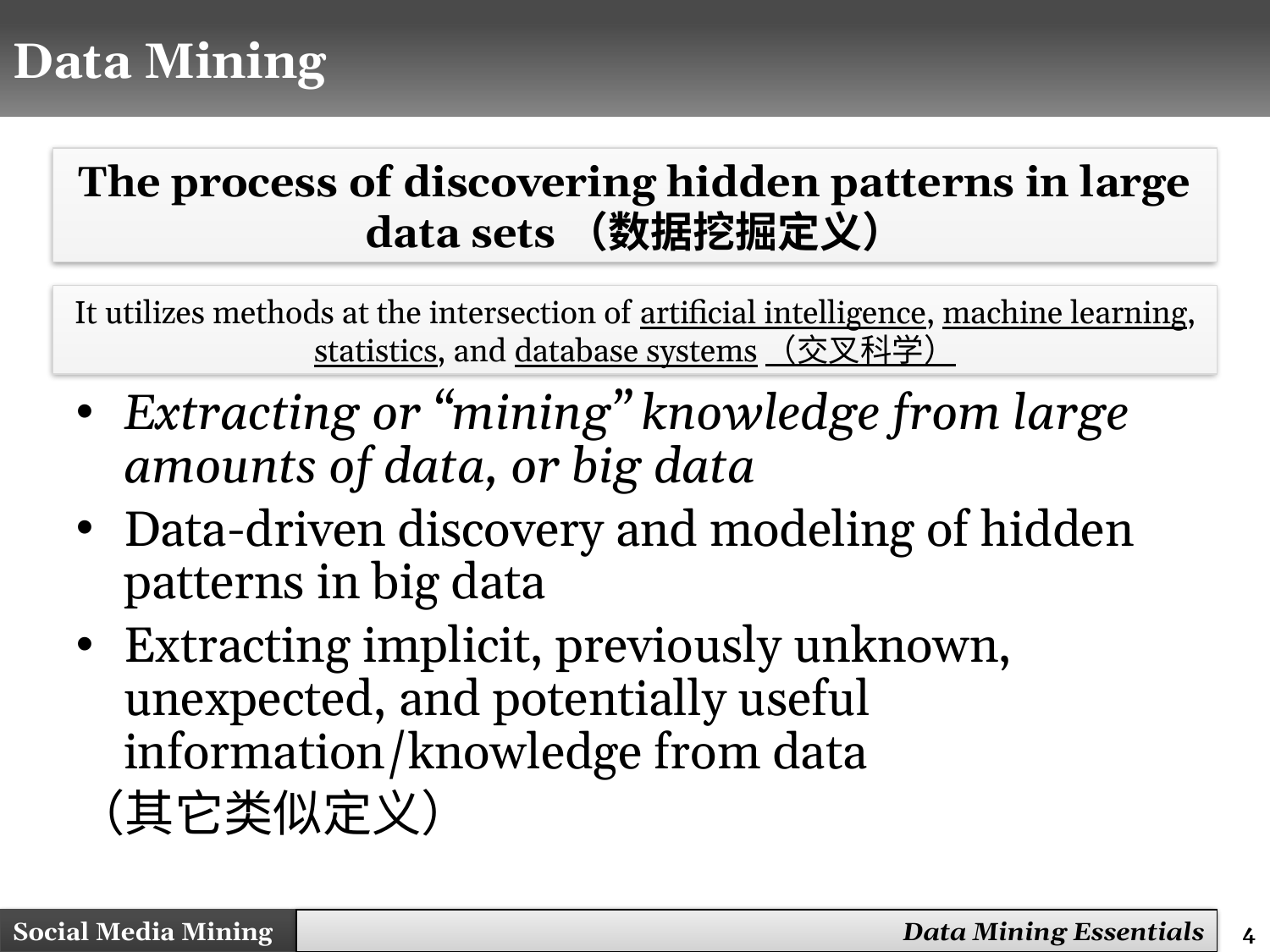

# Data Mining
The process of discovering hidden patterns in large data sets（数据挖掘定义）
It utilizes methods at the intersection of artificial intelligence, machine learning, statistics, and database systems（交叉科学）
Extracting or “mining” knowledge from large amounts of data, or big data
Data-driven discovery and modeling of hidden patterns in big data
Extracting implicit, previously unknown, unexpected, and potentially useful information/knowledge from data
（其它类似定义）